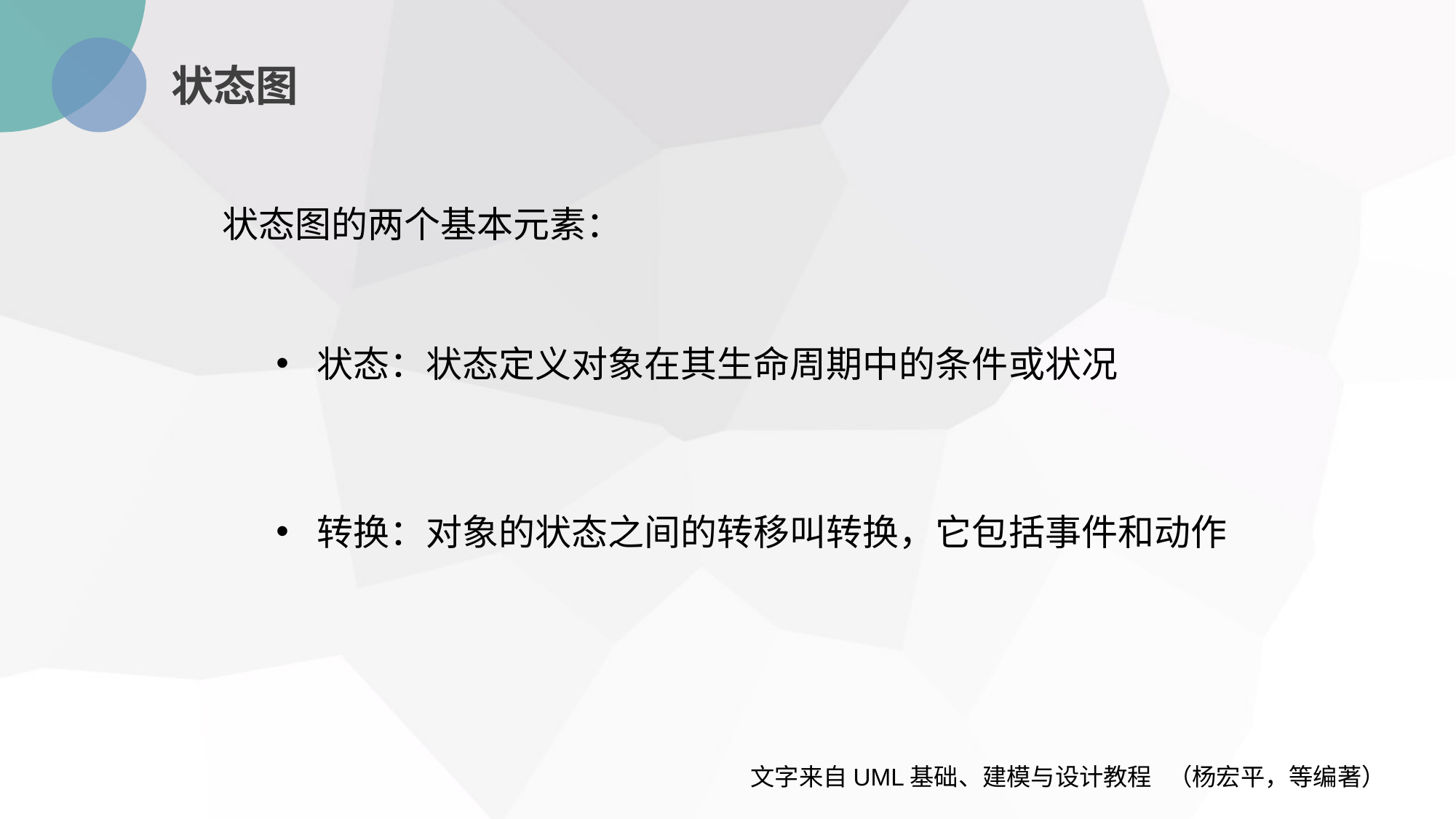

状态图
状态图的两个基本元素：
状态：状态定义对象在其生命周期中的条件或状况
转换：对象的状态之间的转移叫转换，它包括事件和动作
文字来自UML基础、建模与设计教程   （杨宏平，等编著）